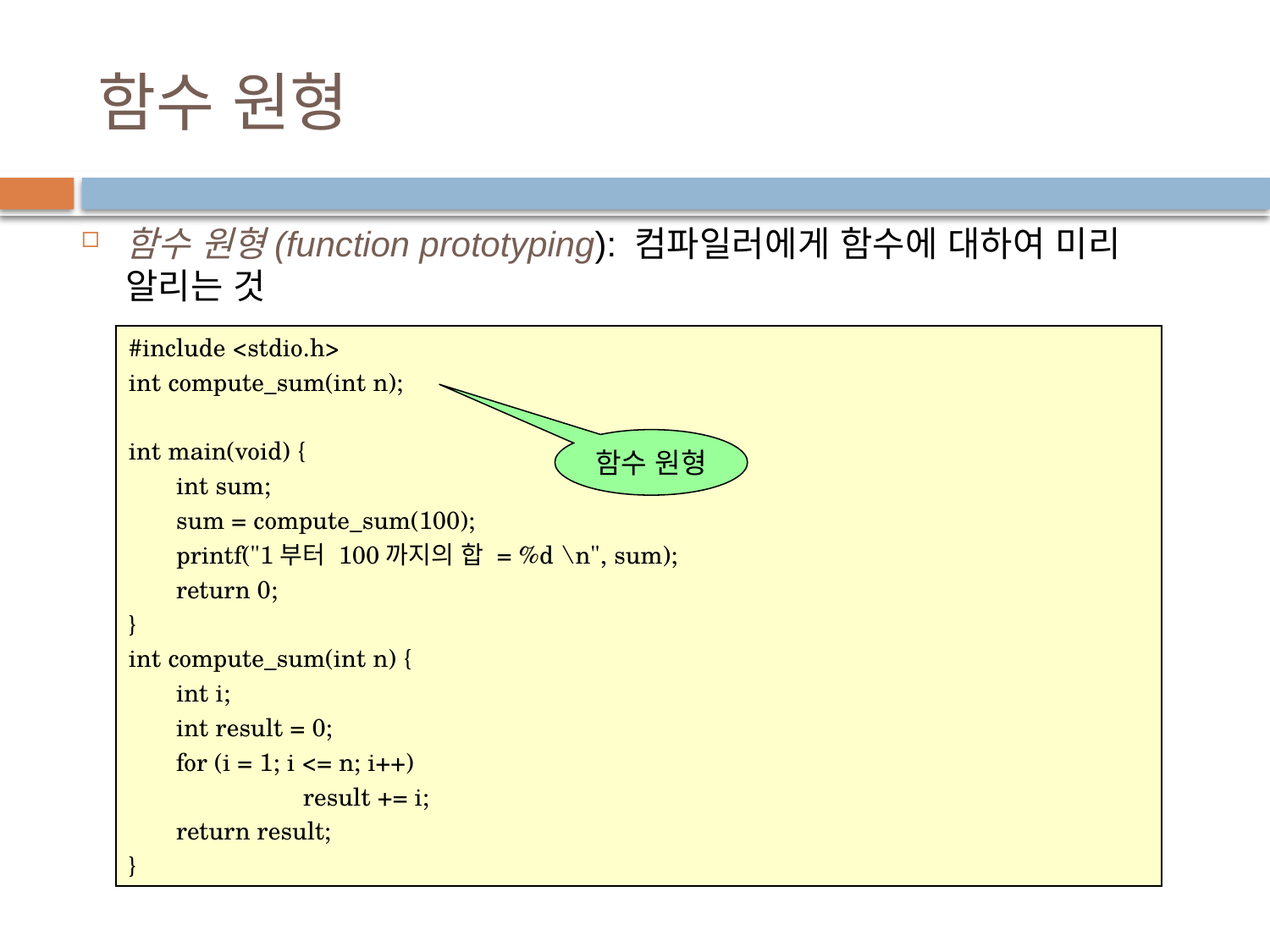

# 함수 원형
함수 원형(function prototyping): 컴파일러에게 함수에 대하여 미리 알리는 것
#include <stdio.h>
int compute_sum(int n);

int main(void) {
	int sum;
	sum = compute_sum(100);
	printf("1부터 100까지의 합 = %d \n", sum);
	return 0;
}
int compute_sum(int n) {
	int i;
	int result = 0;
	for (i = 1; i <= n; i++)
		result += i;
	return result;
}
함수 원형